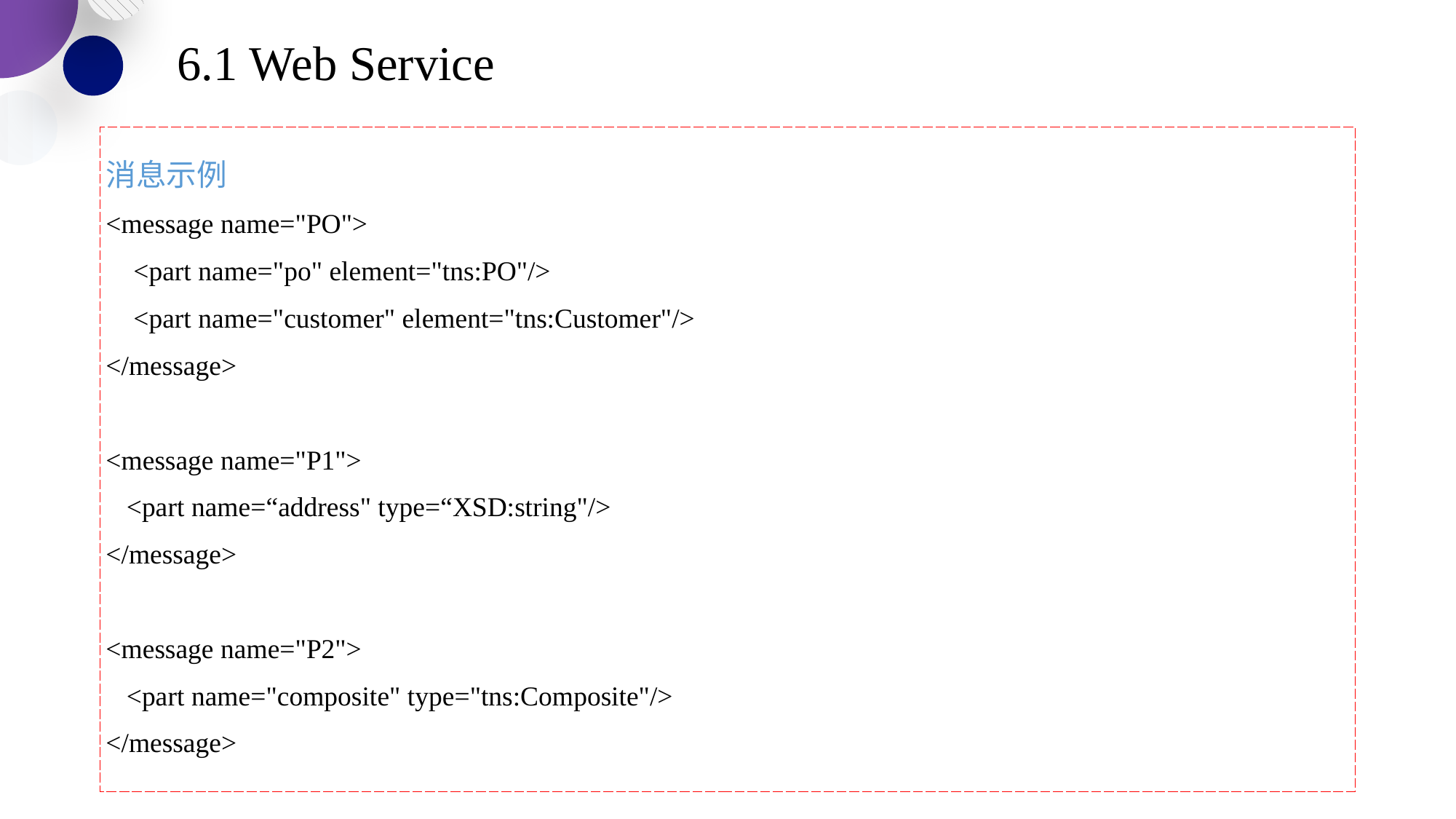

6.1 Web Service

消息示例
<message name="PO">
    <part name="po" element="tns:PO"/>
    <part name="customer" element="tns:Customer"/>
</message>

<message name="P1">
   <part name=“address" type=“XSD:string"/>
</message>

<message name="P2">
   <part name="composite" type="tns:Composite"/>
</message>